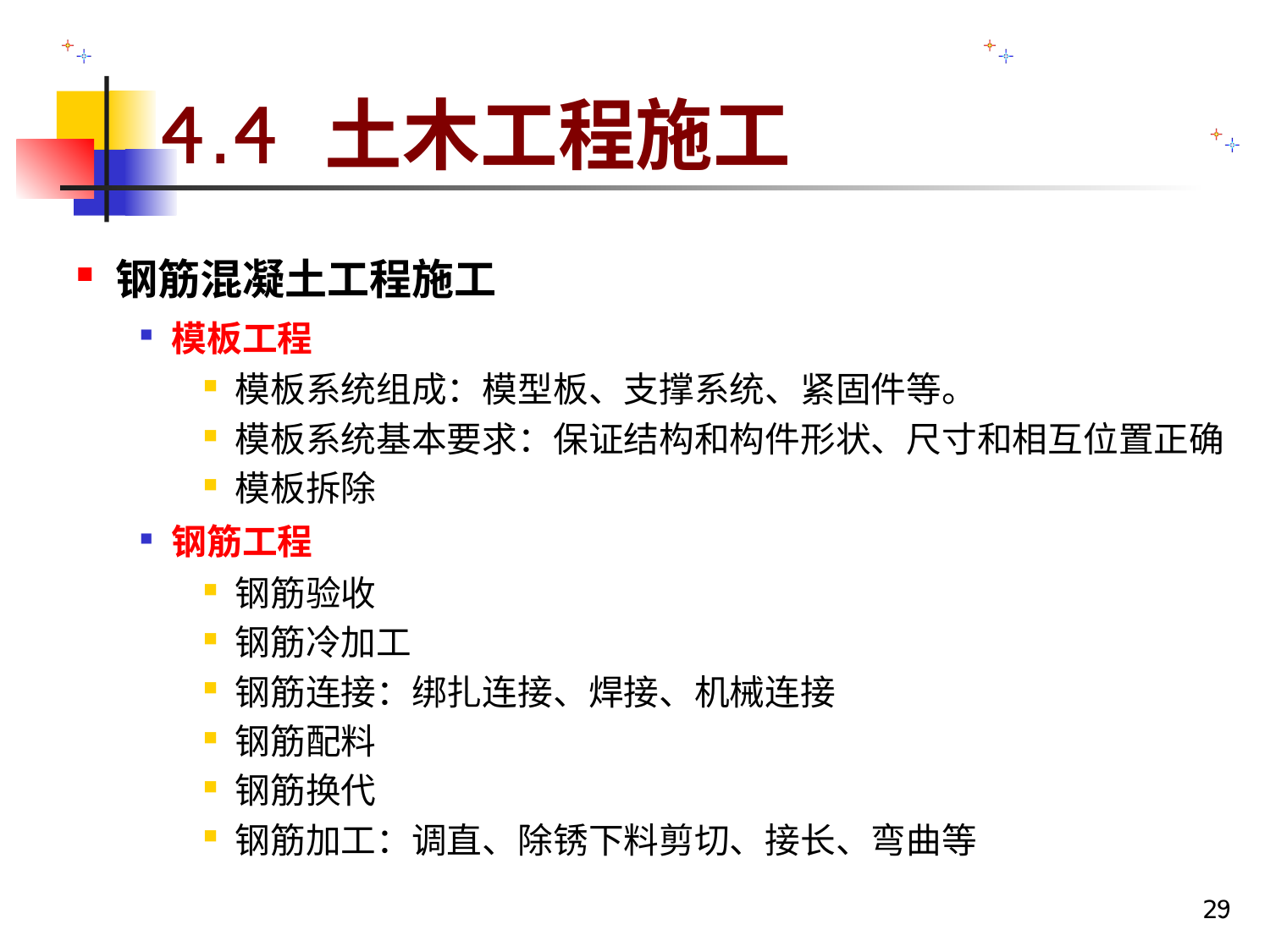

# 4.4 土木工程施工
钢筋混凝土工程施工
模板工程
模板系统组成：模型板、支撑系统、紧固件等。
模板系统基本要求：保证结构和构件形状、尺寸和相互位置正确
模板拆除
钢筋工程
钢筋验收
钢筋冷加工
钢筋连接：绑扎连接、焊接、机械连接
钢筋配料
钢筋换代
钢筋加工：调直、除锈下料剪切、接长、弯曲等
29